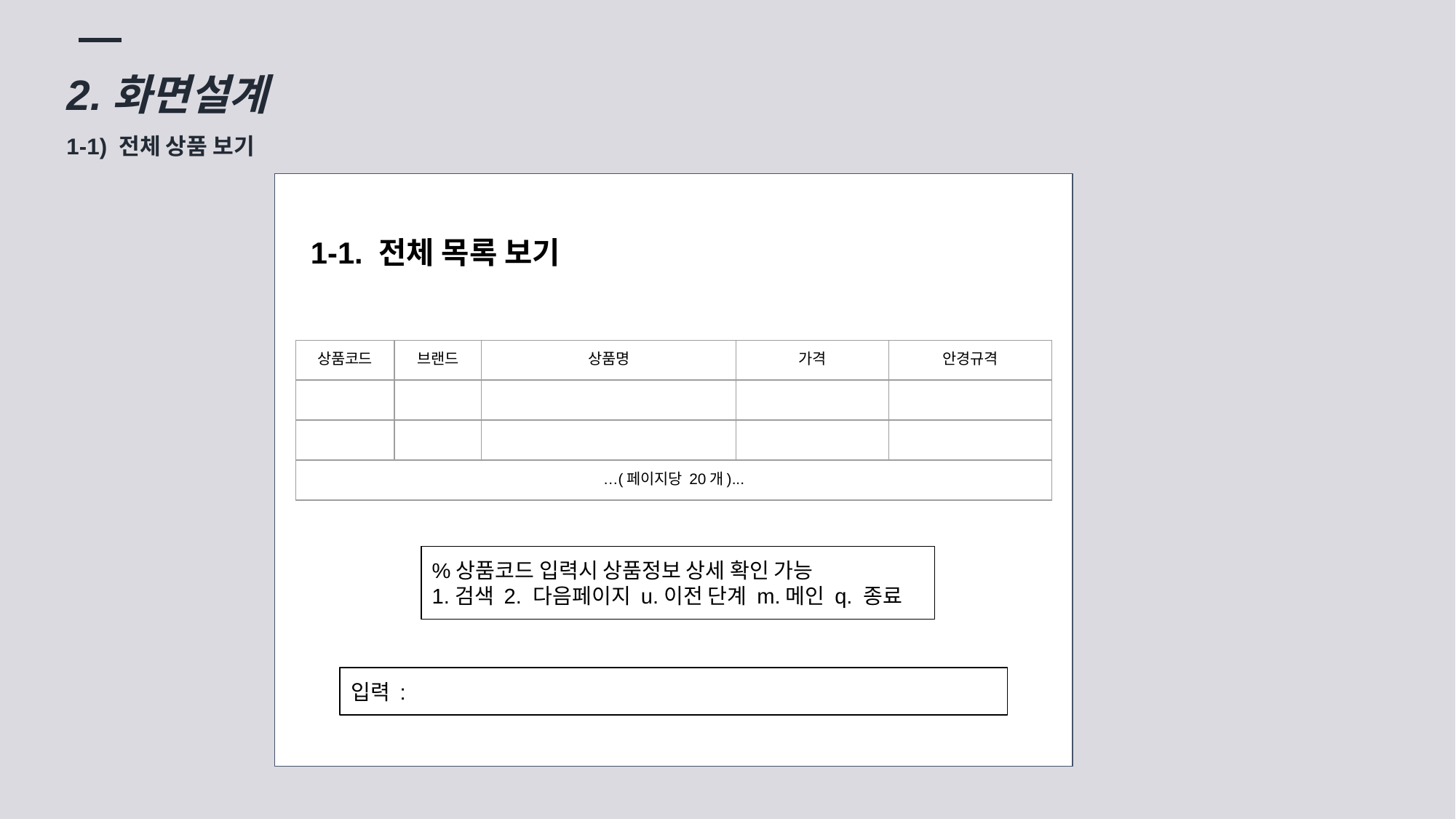

2.화면설계
1-1) 전체 상품 보기

1-1. 전체 목록 보기
| 상품코드 | 브랜드 | 상품명 | 가격 | 안경규격 |
| --- | --- | --- | --- | --- |
|  |  |  |  |  |
|  |  |  |  |  |
| …(페이지당 20개)... |  |  |  |  |
%상품코드 입력시 상품정보 상세 확인 가능
1.검색 2. 다음페이지 u.이전 단계 m.메인 q. 종료
입력 :